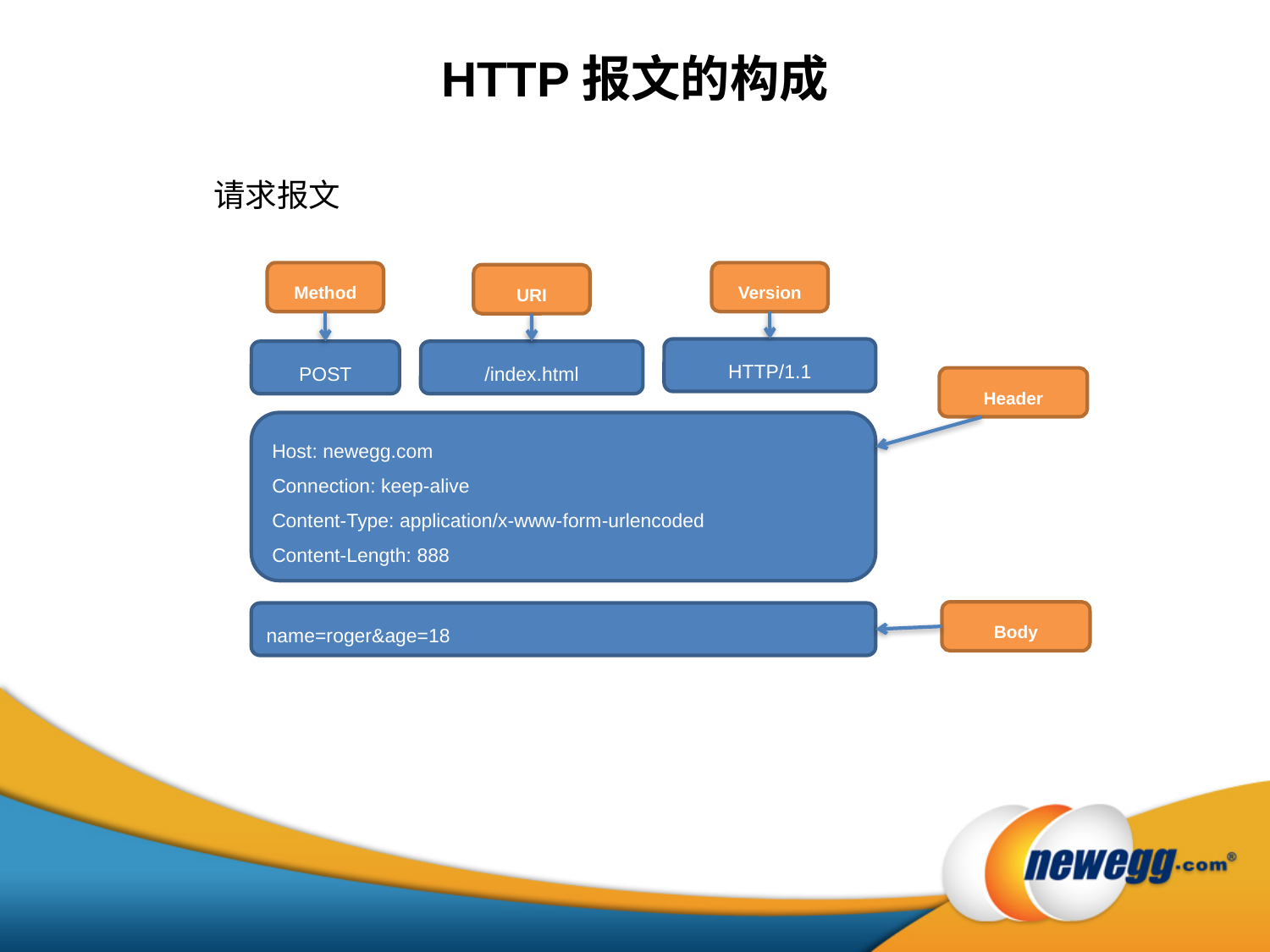

# HTTP报文的构成
请求报文
Method
Version
URI
HTTP/1.1
/index.html
POST
Header
Host: newegg.com
Connection: keep-alive
Content-Type: application/x-www-form-urlencoded
Content-Length: 888
name=roger&age=18
Body